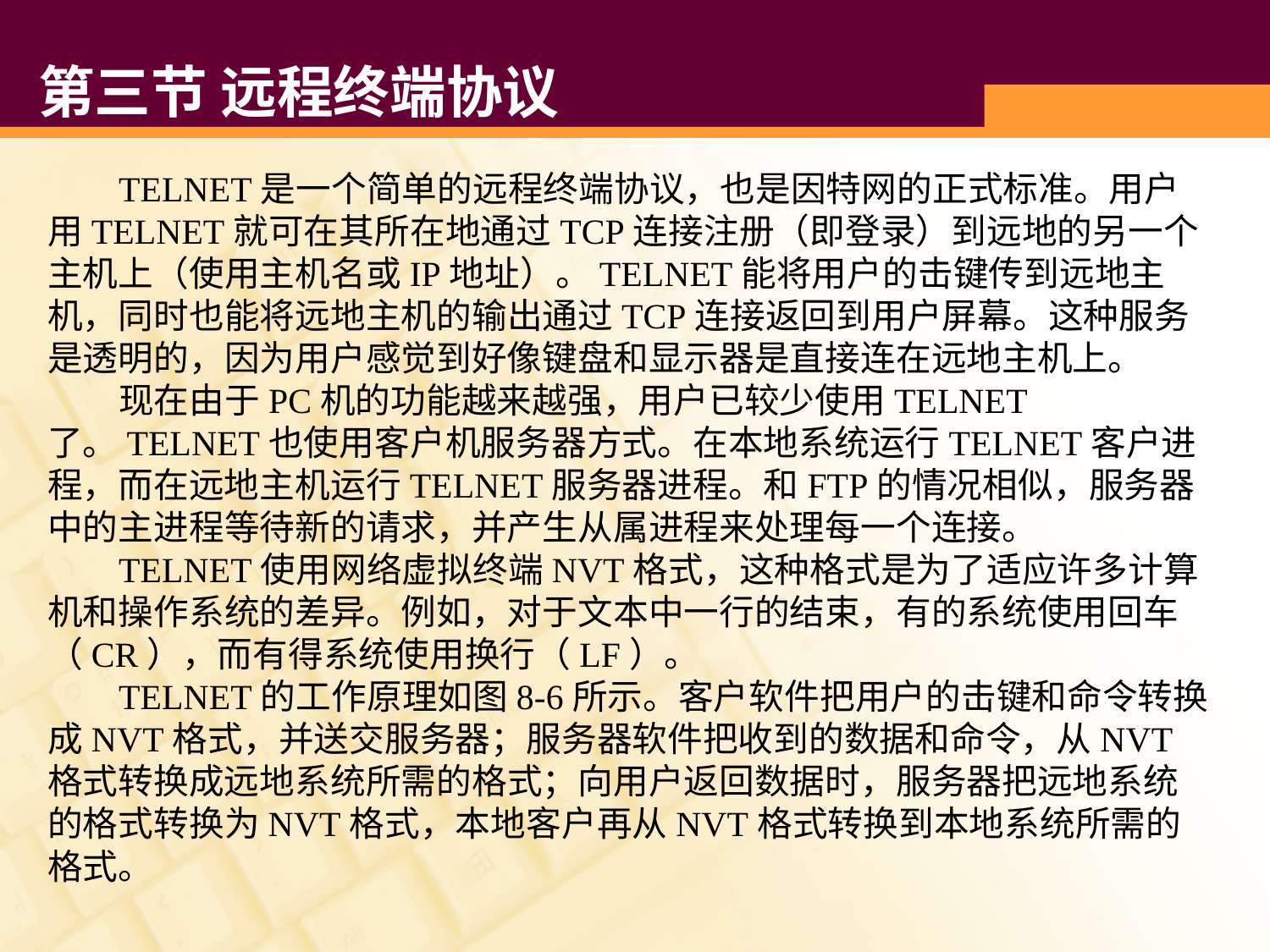

# 第三节 远程终端协议
        TELNET是一个简单的远程终端协议，也是因特网的正式标准。用户用TELNET就可在其所在地通过TCP连接注册（即登录）到远地的另一个主机上（使用主机名或IP地址）。TELNET能将用户的击键传到远地主机，同时也能将远地主机的输出通过TCP连接返回到用户屏幕。这种服务是透明的，因为用户感觉到好像键盘和显示器是直接连在远地主机上。
        现在由于PC机的功能越来越强，用户已较少使用TELNET了。TELNET也使用客户机服务器方式。在本地系统运行TELNET客户进程，而在远地主机运行TELNET服务器进程。和FTP的情况相似，服务器中的主进程等待新的请求，并产生从属进程来处理每一个连接。
        TELNET使用网络虚拟终端NVT格式，这种格式是为了适应许多计算机和操作系统的差异。例如，对于文本中一行的结束，有的系统使用回车（CR），而有得系统使用换行（LF）。
        TELNET的工作原理如图8-6所示。客户软件把用户的击键和命令转换成NVT格式，并送交服务器；服务器软件把收到的数据和命令，从NVT格式转换成远地系统所需的格式；向用户返回数据时，服务器把远地系统的格式转换为NVT格式，本地客户再从NVT格式转换到本地系统所需的格式。